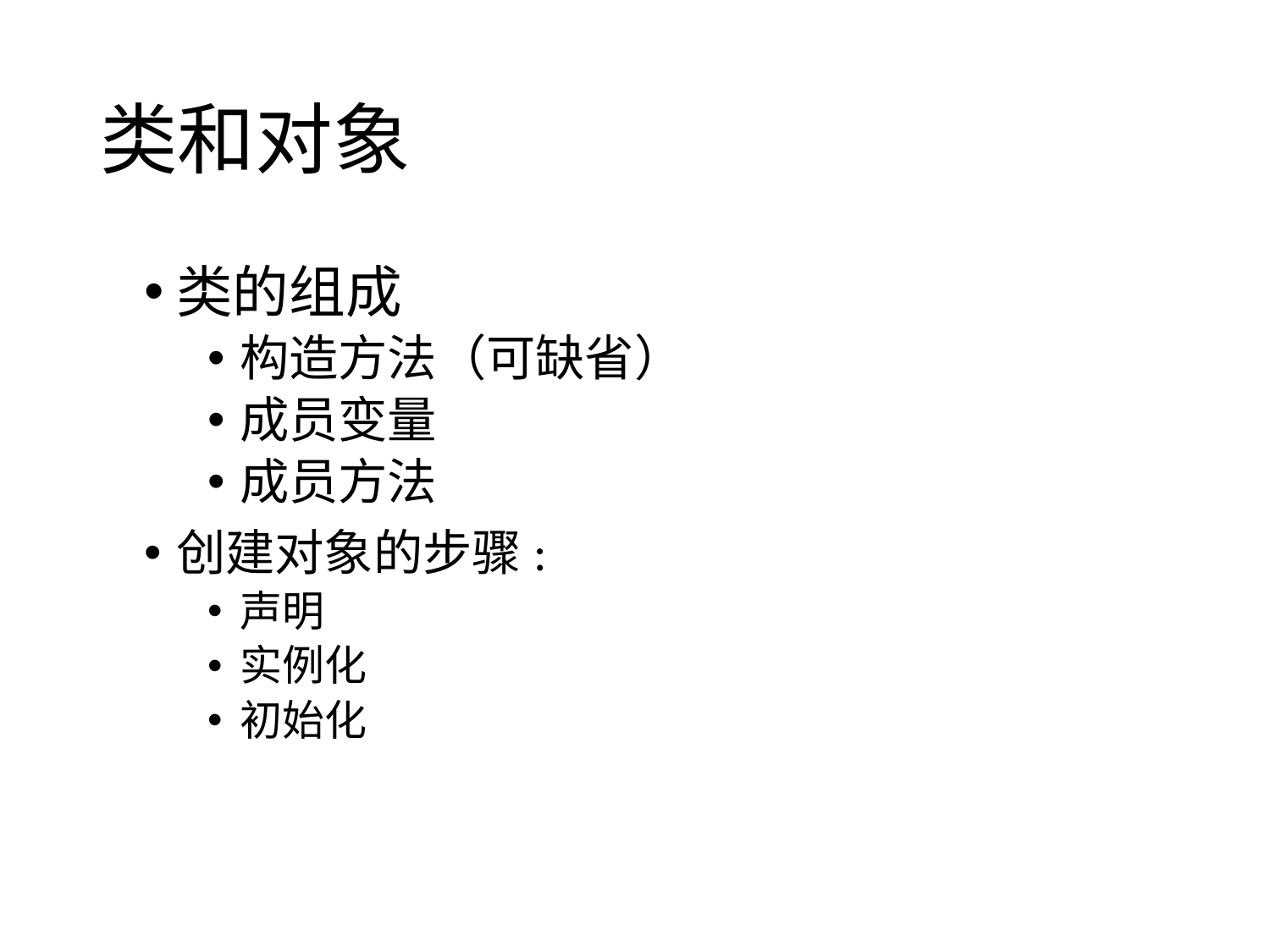

# 类和对象
类的组成
构造方法（可缺省）
成员变量
成员方法
创建对象的步骤:
声明
实例化
初始化